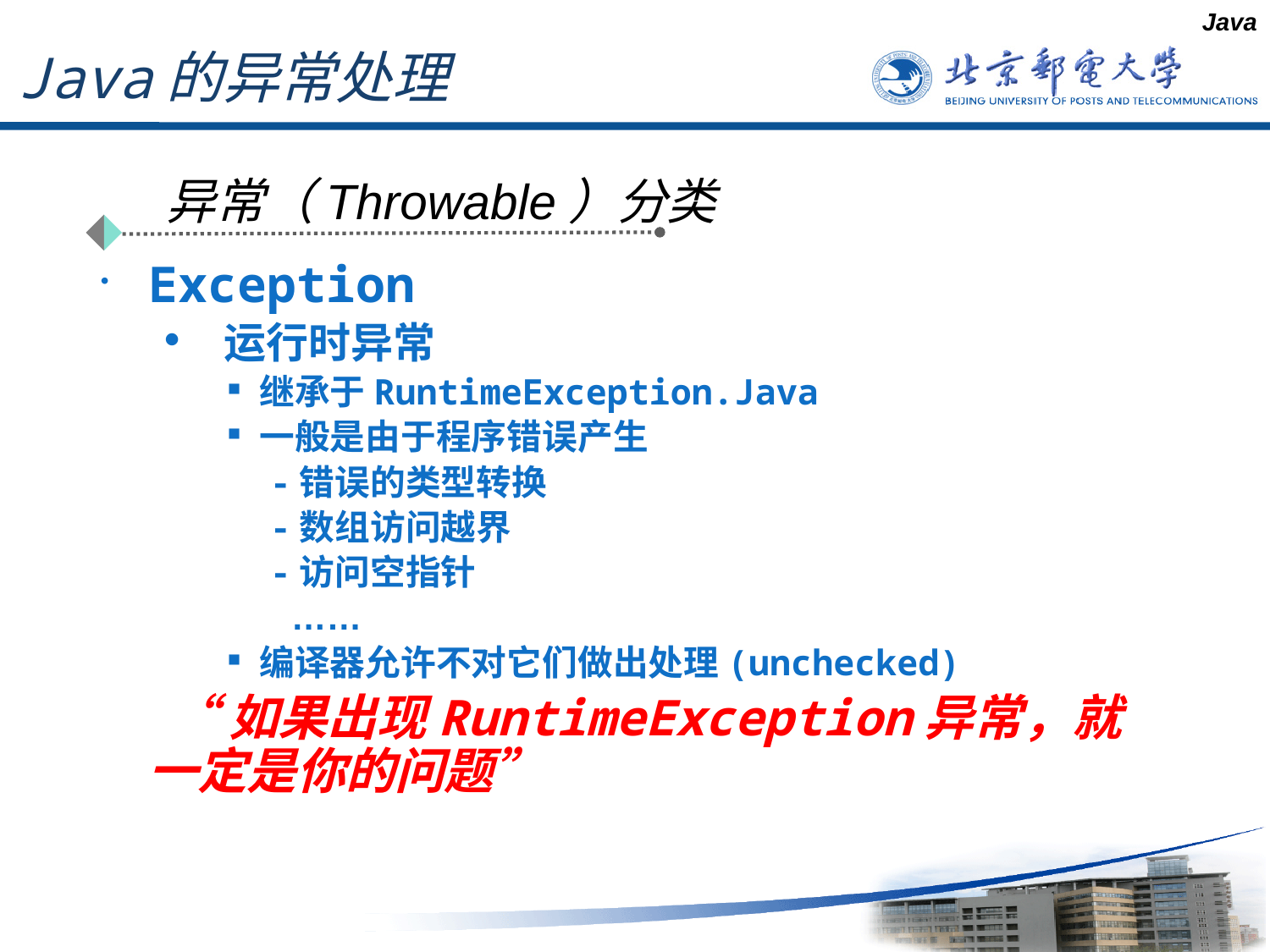

Java
# Java的异常处理

异常（Throwable）分类

Exception
 运行时异常
继承于RuntimeException.Java
一般是由于程序错误产生
  -错误的类型转换
  -数组访问越界
  -访问空指针
   ……
编译器允许不对它们做出处理(unchecked)
      “如果出现RuntimeException异常，就一定是你的问题”